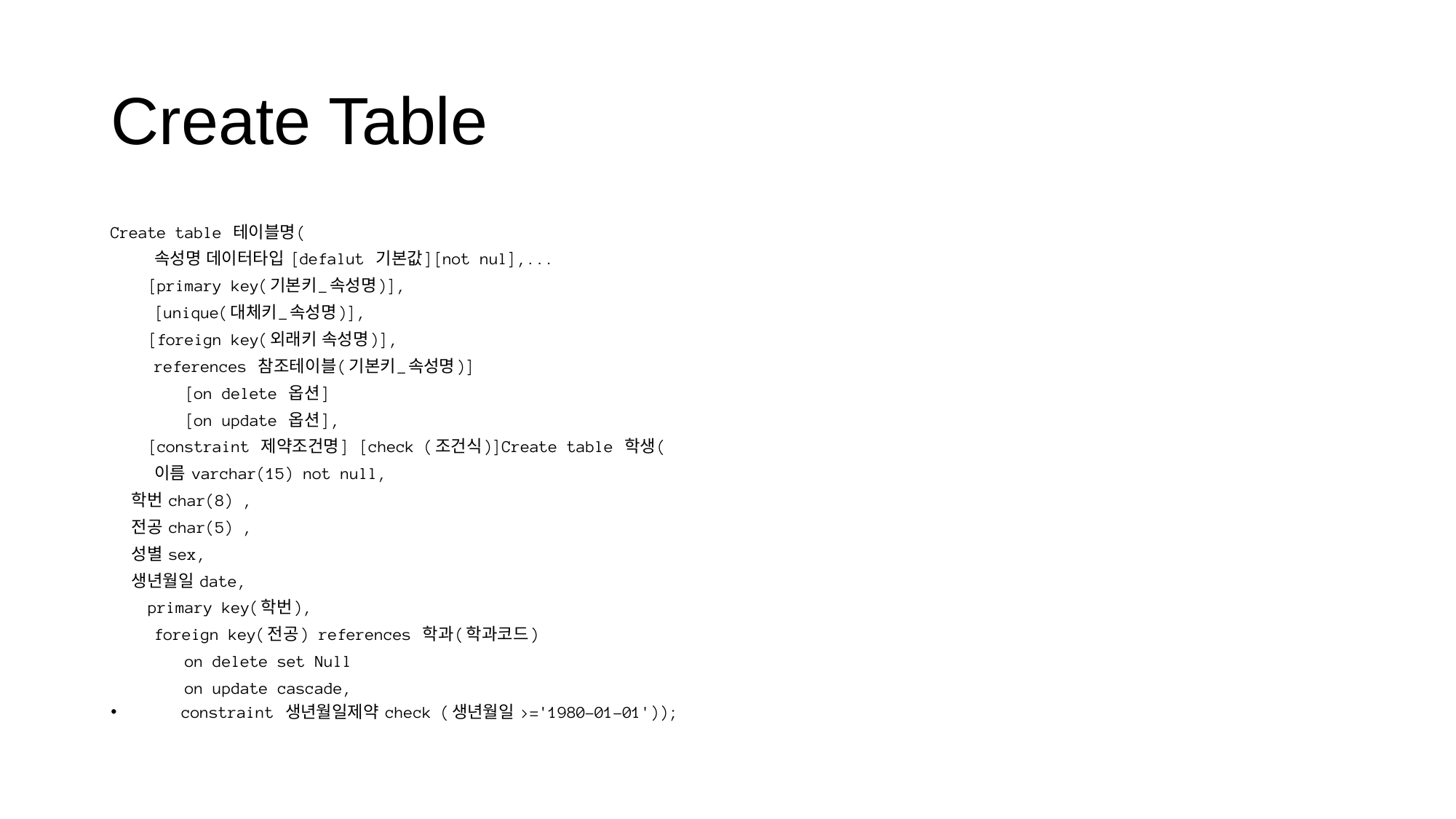

# Create Table
Create table 테이블명(
	속성명 데이터타입 [defalut 기본값][not nul],...
    [primary key(기본키_속성명)],
  	[unique(대체키_속성명)],
    [foreign key(외래키 속성명)],
    	references 참조테이블(기본키_속성명)]
        [on delete 옵션]
        [on update 옵션],
    [constraint 제약조건명] [check (조건식)]Create table 학생(
	이름 varchar(15) not null,
    학번 char(8) ,
    전공 char(5) ,
    성별 sex,
    생년월일 date,
    primary key(학번),
  	foreign key(전공) references 학과(학과코드)
        on delete set Null
        on update cascade,
    constraint 생년월일제약 check (생년월일 >='1980-01-01'));